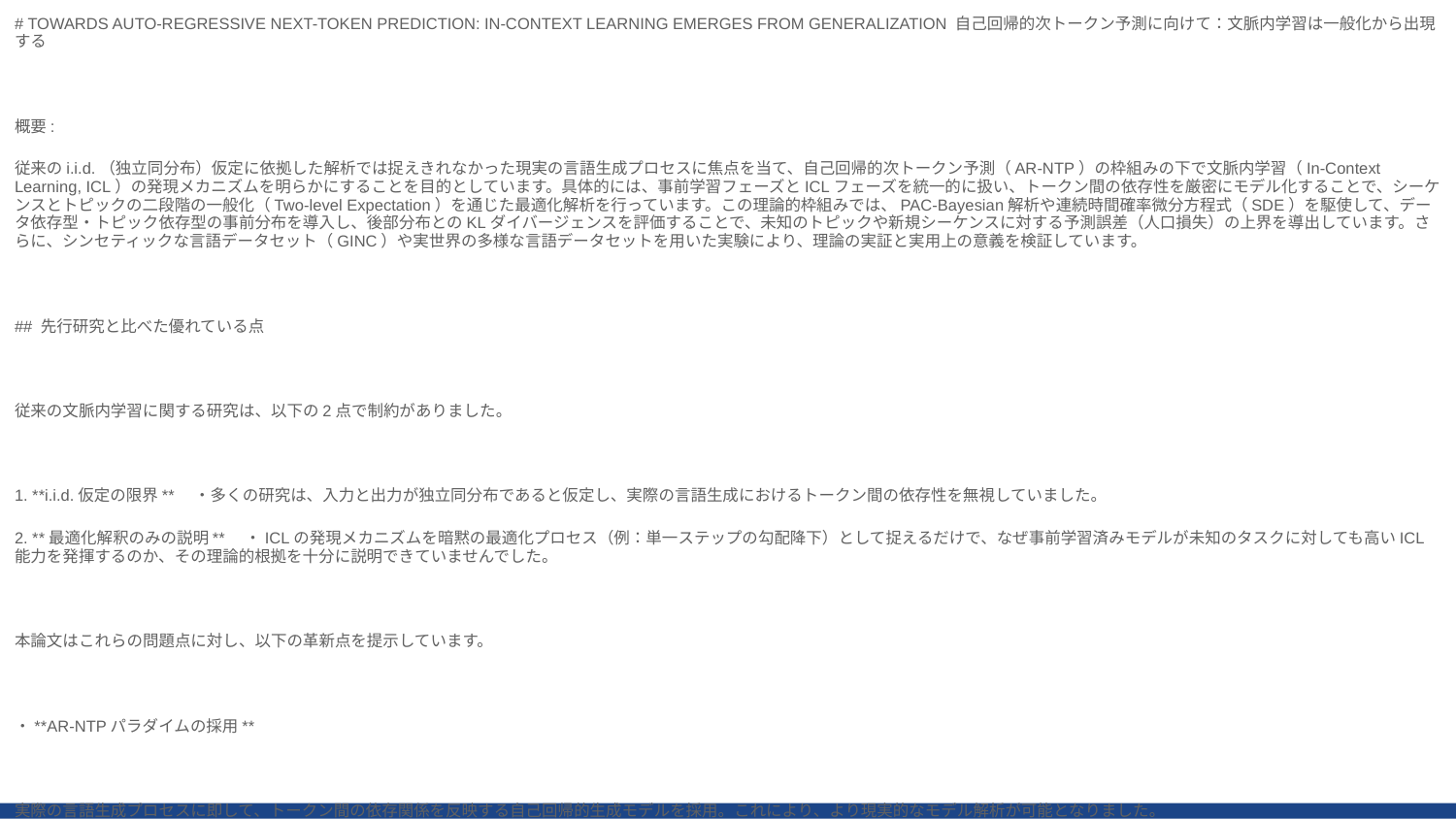

# TOWARDS AUTO-REGRESSIVE NEXT-TOKEN PREDICTION: IN-CONTEXT LEARNING EMERGES FROM GENERALIZATION 自己回帰的次トークン予測に向けて：文脈内学習は一般化から出現する

概要:
従来のi.i.d.（独立同分布）仮定に依拠した解析では捉えきれなかった現実の言語生成プロセスに焦点を当て、自己回帰的次トークン予測（AR-NTP）の枠組みの下で文脈内学習（In-Context Learning, ICL）の発現メカニズムを明らかにすることを目的としています。具体的には、事前学習フェーズとICLフェーズを統一的に扱い、トークン間の依存性を厳密にモデル化することで、シーケンスとトピックの二段階の一般化（Two-level Expectation）を通じた最適化解析を行っています。この理論的枠組みでは、PAC‐Bayesian解析や連続時間確率微分方程式（SDE）を駆使して、データ依存型・トピック依存型の事前分布を導入し、後部分布とのKLダイバージェンスを評価することで、未知のトピックや新規シーケンスに対する予測誤差（人口損失）の上界を導出しています。さらに、シンセティックな言語データセット（GINC）や実世界の多様な言語データセットを用いた実験により、理論の実証と実用上の意義を検証しています。

## 先行研究と比べた優れている点

従来の文脈内学習に関する研究は、以下の2点で制約がありました。

1. **i.i.d.仮定の限界**　・多くの研究は、入力と出力が独立同分布であると仮定し、実際の言語生成におけるトークン間の依存性を無視していました。
2. **最適化解釈のみの説明**　・ICLの発現メカニズムを暗黙の最適化プロセス（例：単一ステップの勾配降下）として捉えるだけで、なぜ事前学習済みモデルが未知のタスクに対しても高いICL能力を発揮するのか、その理論的根拠を十分に説明できていませんでした。

本論文はこれらの問題点に対し、以下の革新点を提示しています。

・**AR-NTPパラダイムの採用**

実際の言語生成プロセスに即して、トークン間の依存関係を反映する自己回帰的生成モデルを採用。これにより、より現実的なモデル解析が可能となりました。

・**二段階期待値による一般化解析**

シーケンスレベルとトピックレベルの両面から一般化性能を解析することで、未知の入力に対するICLの出現メカニズムを明示的に説明。

・**データ依存型およびトピック依存型事前分布の導入**

従来の均一な事前分布に代わり、実際のデータ分布の特性を反映した事前分布を用いることで、KLダイバージェンスをより現実的に評価し、一般化誤差の上界を厳密に導出しています。

## 技術や手法

■ **全体の枠組み：AR-NTPとICLフレームワーク**

・**事前学習フェーズ**

- 複数のトピックにまたがるシーケンスを、各トークンが前のトークンに依存して生成される自己回帰的プロセスとしてモデル化。

- 各シーケンスごとに負の対数尤度損失を最小化し、事前学習済みモデルのパラメータを最適化。

・**ICLフェーズ**

- 未知のトピックやシーケンスに対し、事前学習済みモデルを用いて予測を行い、その一般化性能を評価。

■ **理論的解析手法**

・**PAC‐Bayesian解析**

- 事前分布（prior）と後部分布（posterior）のKLダイバージェンスを通じ、一般化誤差の上界を数式的に導出。

- データ依存型およびトピック依存型の事前分布を構築し、実際のデータの特性を反映。

・**連続時間確率微分方程式（SDE）**

- 最適化過程中のパラメータ更新の連続的な挙動を解析し、勾配の変動や最適化誤差の影響を定量化。

■ **数式とモデル解析の詳細**

・各シーケンスにおける負の対数尤度損失（式(1)～(3)）を基礎に、シーケンス内の各トークンの条件付き確率を評価。

・第一段階の期待値（シーケンスレベルの一般化）と第二段階の期待値（トピックレベルの一般化）を組み合わせ、最終的な人口損失（式(4)～(5)）を導出。

・これにより、モデルサイズ、トレーニングイテレーション数、使用データの多様性、プロンプト長がICL性能に与える影響が数理的に明示されます。

## 有用な点

・**モデル設計とデータ選定の指針**

- 事前学習におけるトピックの多様性やシーケンス長、シーケンス数がICL能力に直接影響するため、効率的なデータ構築とモデルスケーリングのための具体的なガイドラインを提供。

・**トレーニング戦略の最適化**

- 最適化過程における勾配の挙動やデータ依存性を定量化することで、学習速度や安定性を向上させるための戦略（例：早期停止や事前モデルの初期化）の理論的根拠を提示。

・**未知タスクへの応用**

- 未見のタスクやトピックに対しても高いパフォーマンスを発揮するICL能力の原理を解明することで、実務上の多様な自然言語処理タスクへの応用可能性が広がる。

・**理論と実験の両面からの裏付け**

- シンセティックなGINCデータセットと実世界データセットの両方を用いた実験により、提案理論の有効性と実用性が実証され、今後の大規模言語モデルの研究に対して重要な示唆を与える。

## 次に読むべき論文

・**Brown et al., "Language Models are Few-Shot Learners"**

→ 大規模言語モデルの少数ショット学習能力の基礎を築いた代表的な研究。

・**Akyürek et al., "What learning algorithm is in-context learning? Investigations with linear models"**

→ 文脈内学習を、最適化アルゴリズム（例：勾配降下法）として解析する視点を提供。

・**Xie et al., "In-context learning of large language models explained as implicit Bayesian inference"**

→ ICLを暗黙のベイズ推論として捉える理論的背景を示し、本論文のアプローチと補完的な理解を促進。

・**Zhang et al., "Trained transformers learn linear models in-context"**

→ 事前学習済みトランスフォーマーが文脈内でどのように線形モデルを学習するかについて詳細に解析した研究。

自己回帰的次トークン予測（AR‐NTP）と二段階期待値を用いた理論解析が新規かつ精緻ですが、以下の点について注意や議論が必要だと考えられます。

1. **強い仮定の採用**

    ・損失関数の有界性（Assumption 4.1）や勾配の有界性（Assumption 4.2）の仮定は、実際の大規模言語モデルでは必ずしも厳密に成立しない可能性があります。これらの仮定が理論上の解析を可能にしている一方で、現実のトレーニングプロセスとの乖離が問題になる場合があります。

2. **PAC‐Bayesian境界の実用性**

    ・PAC‐Bayesian解析による一般化誤差の上界は理論的には有意義ですが、実際にはバウンドが緩すぎる、もしくは多くのハイパーパラメータに依存するため、直接的な実務への応用やモデル改善の指針としては曖昧な部分があるかもしれません。

3. **SDEを用いた解析の限界**

    ・連続時間確率微分方程式（SDE）を使って最適化の挙動を解析する手法は数学的に洗練されていますが、実際の離散的なトレーニングステップとの整合性や、数値的な精度についてはさらなる検証が必要となる可能性があります。

4. **前提となるAR‐NTPパラダイムの適用性**

    ・本論文は、言語生成におけるトークン依存性をAR‐NTPとしてモデル化していますが、実際の自然言語はより複雑な依存関係を持つため、モデル化の簡略化が行われている可能性があります。この点において、現実の言語データ全体をどこまで正確に捉えられるかについては議論の余地が残ります。

5. **実験でのICL失敗ケースの示唆**

    ・論文内で、ランダムなトークン遷移の場合にICLが発現しないという実験結果が示されています。これは、事前学習データの構造がICLの発現に極めて重要であることを示唆しており、データの質や構造に対する敏感さが実際の応用上の制約となる可能性があります。